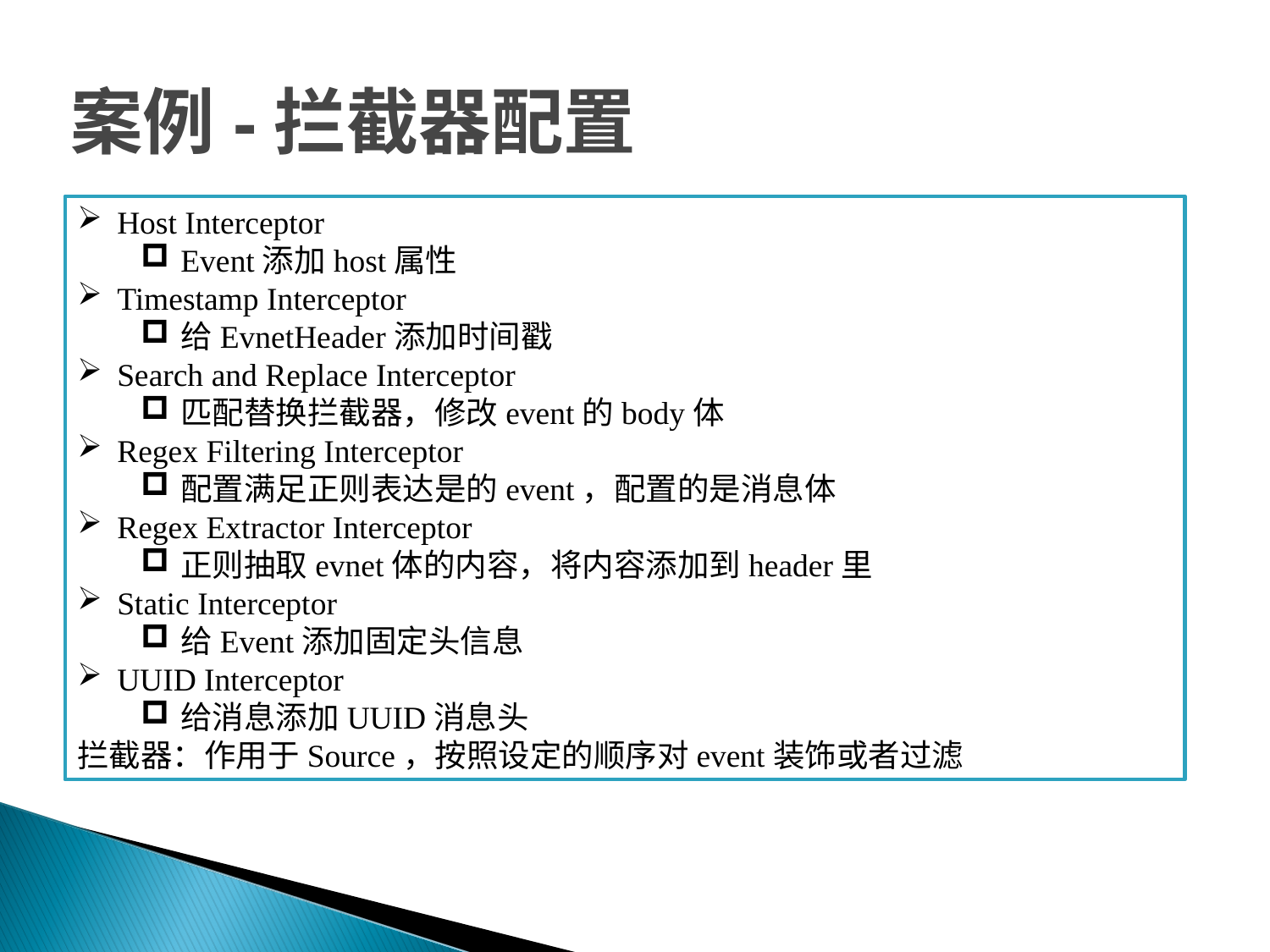

# 案例-拦截器配置
Host Interceptor
Event添加host属性
Timestamp Interceptor
给EvnetHeader添加时间戳
Search and Replace Interceptor
匹配替换拦截器，修改event的body体
Regex Filtering Interceptor
配置满足正则表达是的event，配置的是消息体
Regex Extractor Interceptor
正则抽取evnet体的内容，将内容添加到header里
Static Interceptor
给Event添加固定头信息
UUID Interceptor
给消息添加UUID消息头
拦截器：作用于Source，按照设定的顺序对event装饰或者过滤